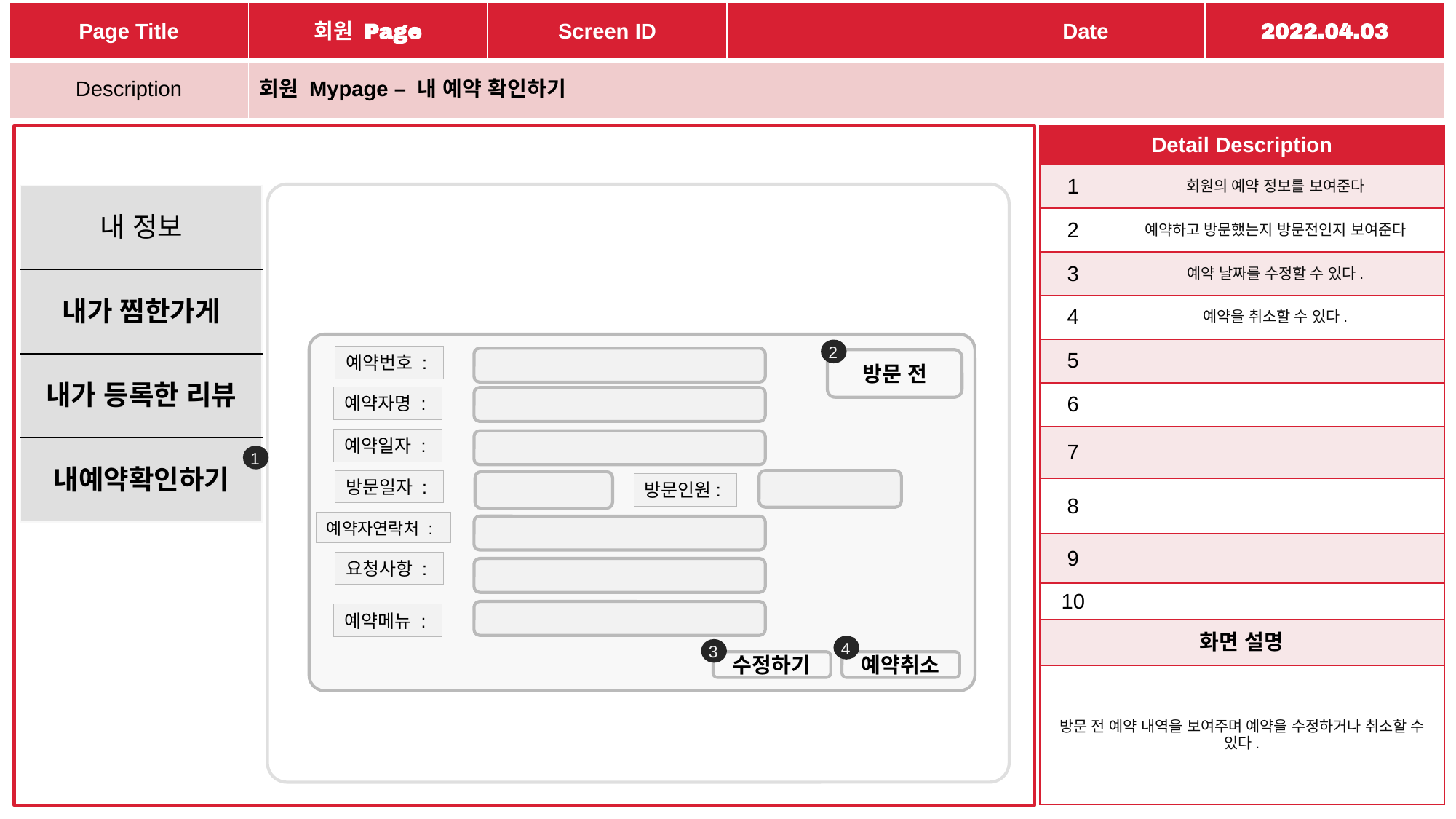

| Page Title | 회원 Page | Screen ID |  | Date | 2022.04.03 |
| --- | --- | --- | --- | --- | --- |
| Description | 회원 Mypage – 내 예약 확인하기 |  |  |  |  |
| Detail Description |  |
| --- | --- |
| 1 | 회원의 예약 정보를 보여준다 |
| 2 | 예약하고 방문했는지 방문전인지 보여준다 |
| 3 | 예약 날짜를 수정할 수 있다. |
| 4 | 예약을 취소할 수 있다. |
| 5 |  |
| 6 |  |
| 7 |  |
| 8 |  |
| 9 |  |
| 10 |  |
| 화면 설명 |  |
| 방문 전 예약 내역을 보여주며 예약을 수정하거나 취소할 수 있다. |  |

| 내 정보 |
| --- |
| 내가 찜한가게 |
| 내가 등록한 리뷰 |
| 내예약확인하기 |

예약번호 :

예약자명 :

예약일자 :

방문일자 :

방문인원:
예약자연락처 :

요청사항 :

예약메뉴 :
수정하기
예약취소
방문 전
2

1

4

3